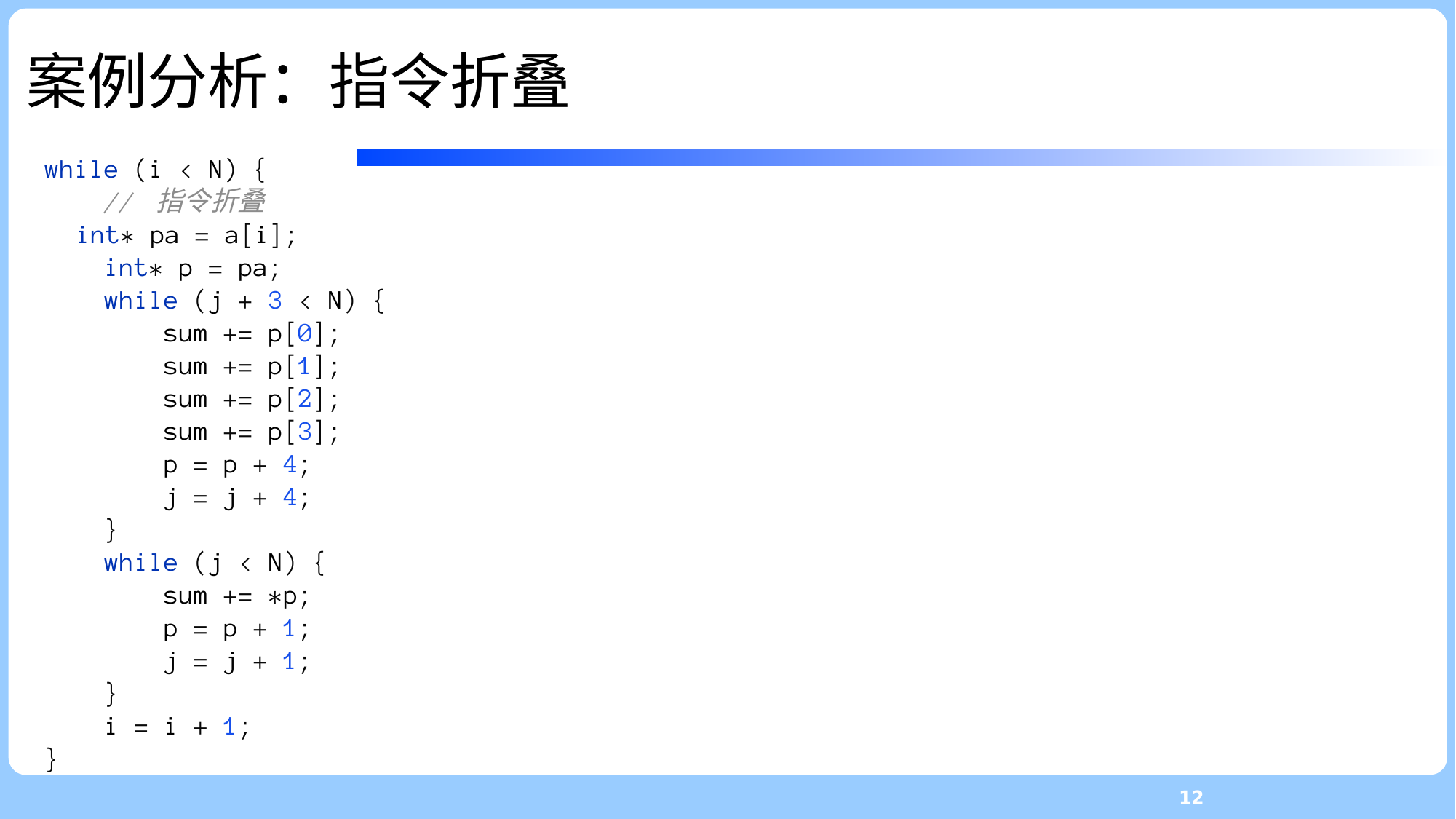

# 案例分析：指令折叠
while (i < N) {
    // 指令折叠
    int* pa = a[i];
    int* p = pa;
    while (j + 3 < N) {
        sum += p[0];
        sum += p[1];
        sum += p[2];
        sum += p[3];
        p = p + 4;
        j = j + 4;
    }
    while (j < N) {
        sum += *p;
        p = p + 1;
        j = j + 1;
    }
    i = i + 1;
}
12